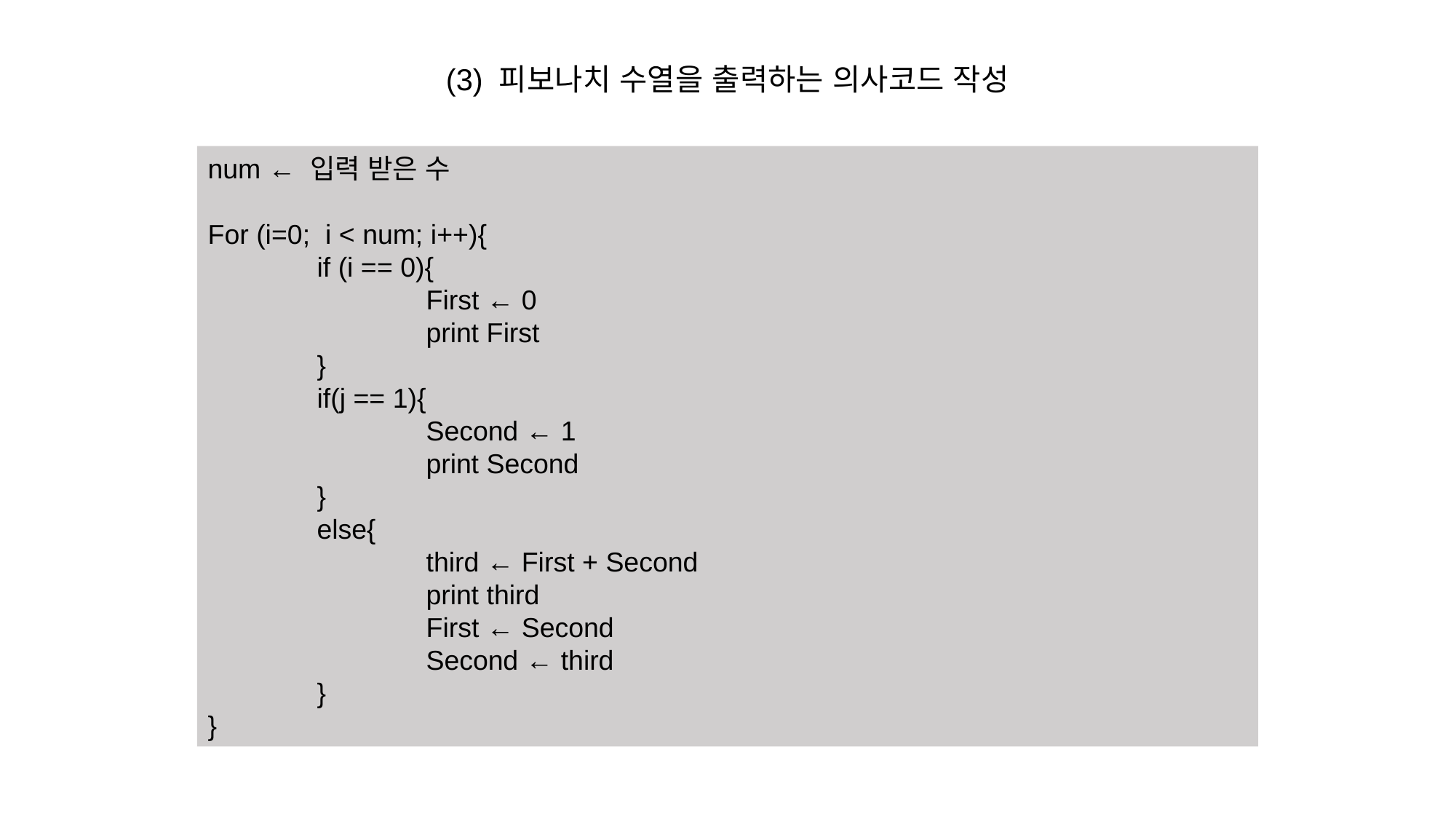

# (3) 피보나치 수열을 출력하는 의사코드 작성
num ← 입력 받은 수

For (i=0;  i < num; i++){
	if (i == 0){
		First ← 0
		print First
	}
	if(j == 1){
		Second ← 1
		print Second
	}
	else{
		third ← First + Second
		print third
		First ← Second
		Second ← third
	}
}